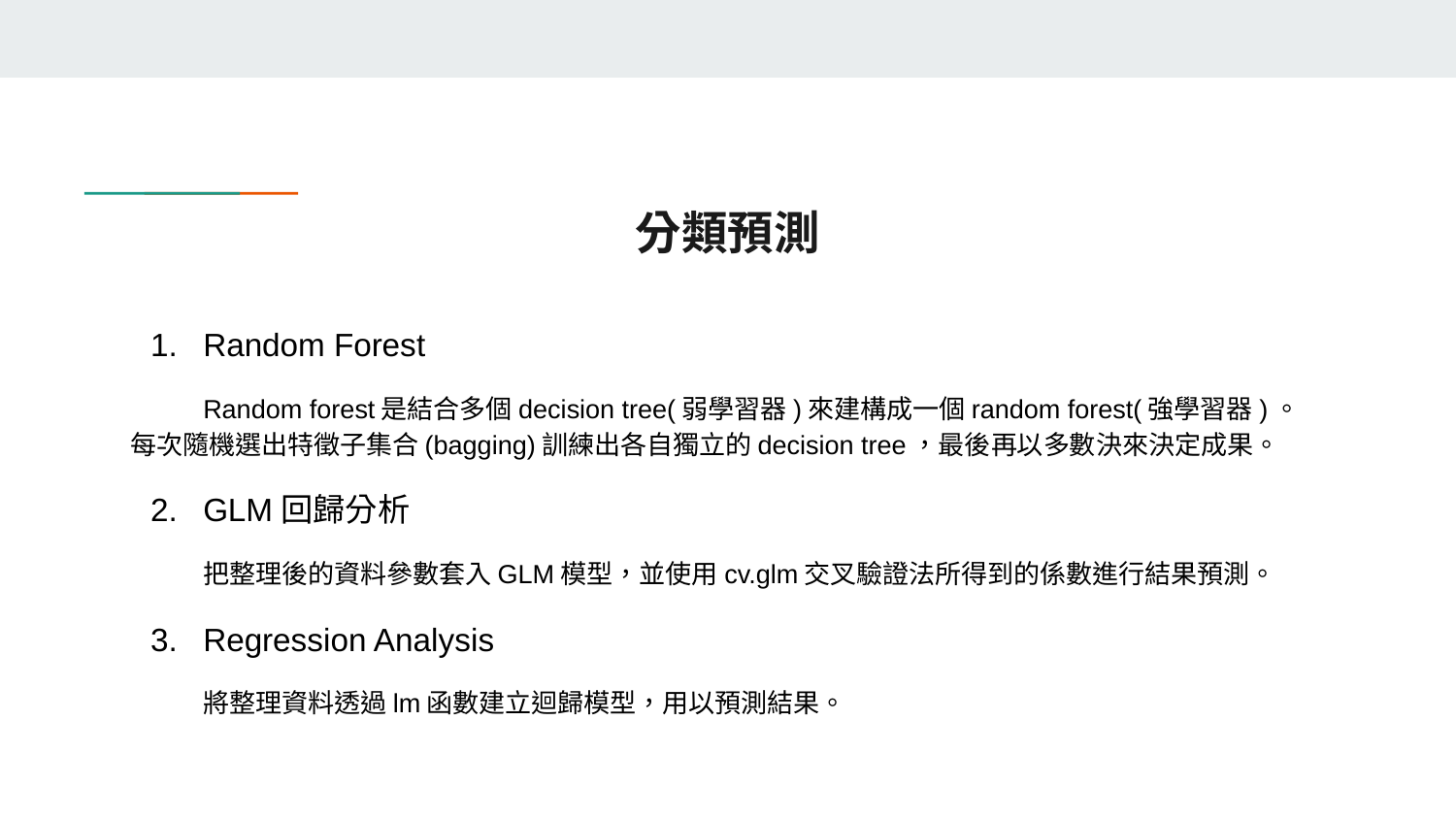

# 分類預測
Random Forest
Random forest是結合多個decision tree(弱學習器)來建構成一個random forest(強學習器)。每次隨機選出特徵子集合(bagging)訓練出各自獨立的decision tree，最後再以多數決來決定成果。
GLM回歸分析
把整理後的資料參數套入GLM模型，並使用cv.glm交叉驗證法所得到的係數進行結果預測。
Regression Analysis
將整理資料透過lm函數建立迴歸模型，用以預測結果。